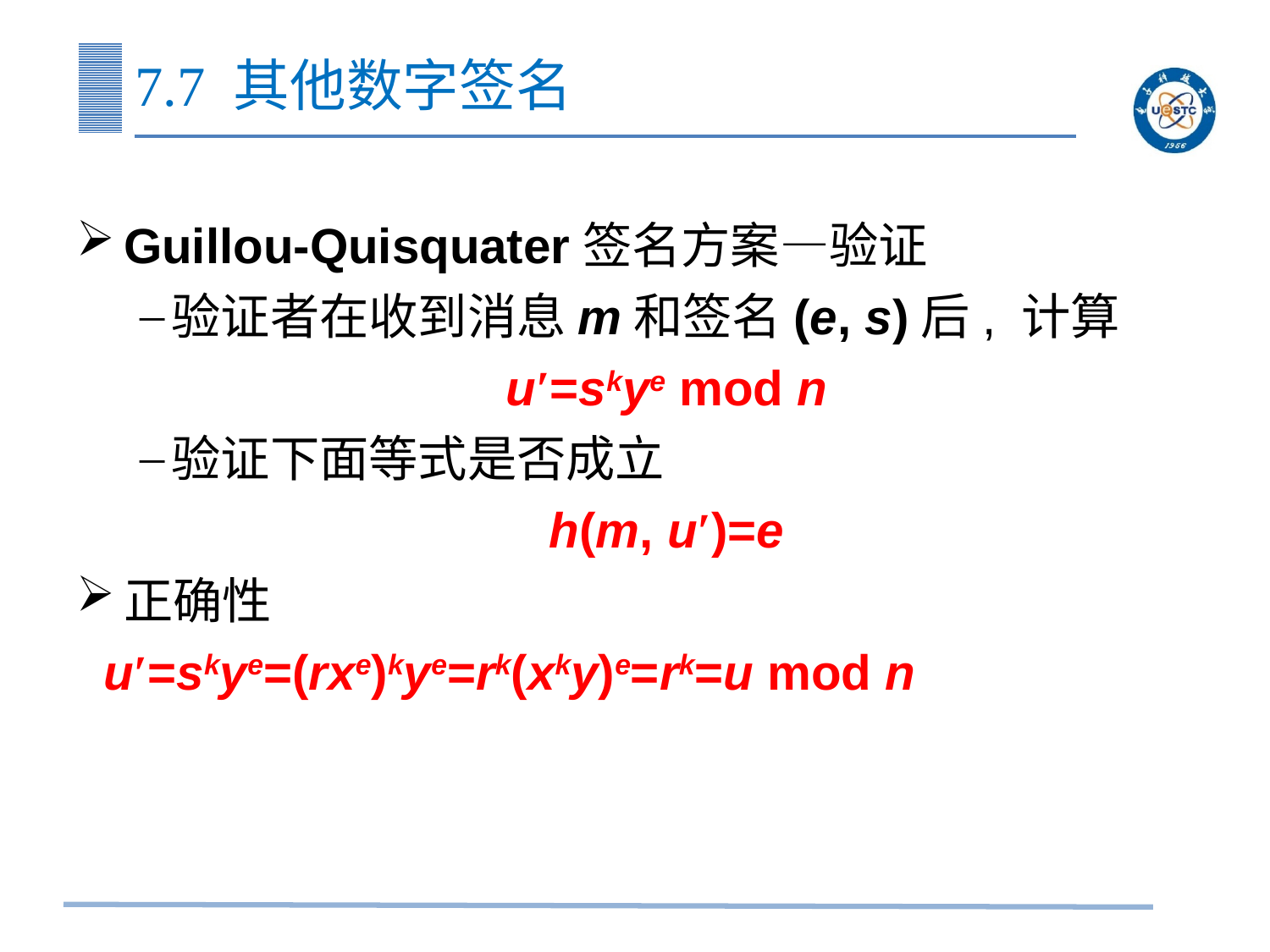

# 7.7 其他数字签名
Guillou-Quisquater签名方案—验证
验证者在收到消息m和签名(e, s)后, 计算
u′=skye mod n
验证下面等式是否成立
h(m, u′)=e
正确性
  u′=skye=(rxe)kye=rk(xky)e=rk=u mod n